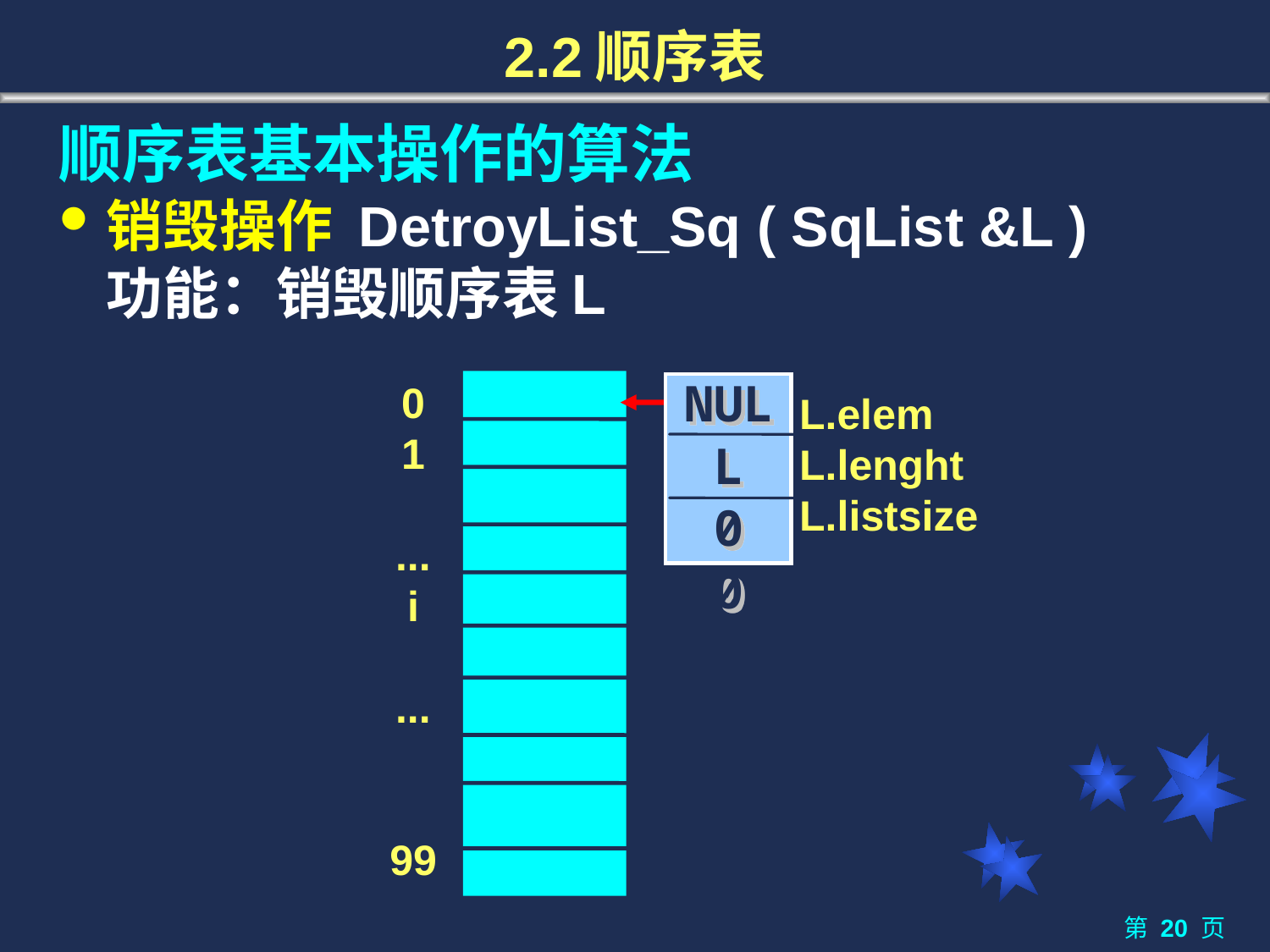

# 2.2顺序表
顺序表基本操作的算法
销毁操作 DetroyList_Sq ( SqList &L )
	功能：销毁顺序表L

NULL
0
0

0
1

...
i

...

99

0
100
L.elem
L.lenght
L.listsize
第 20 页